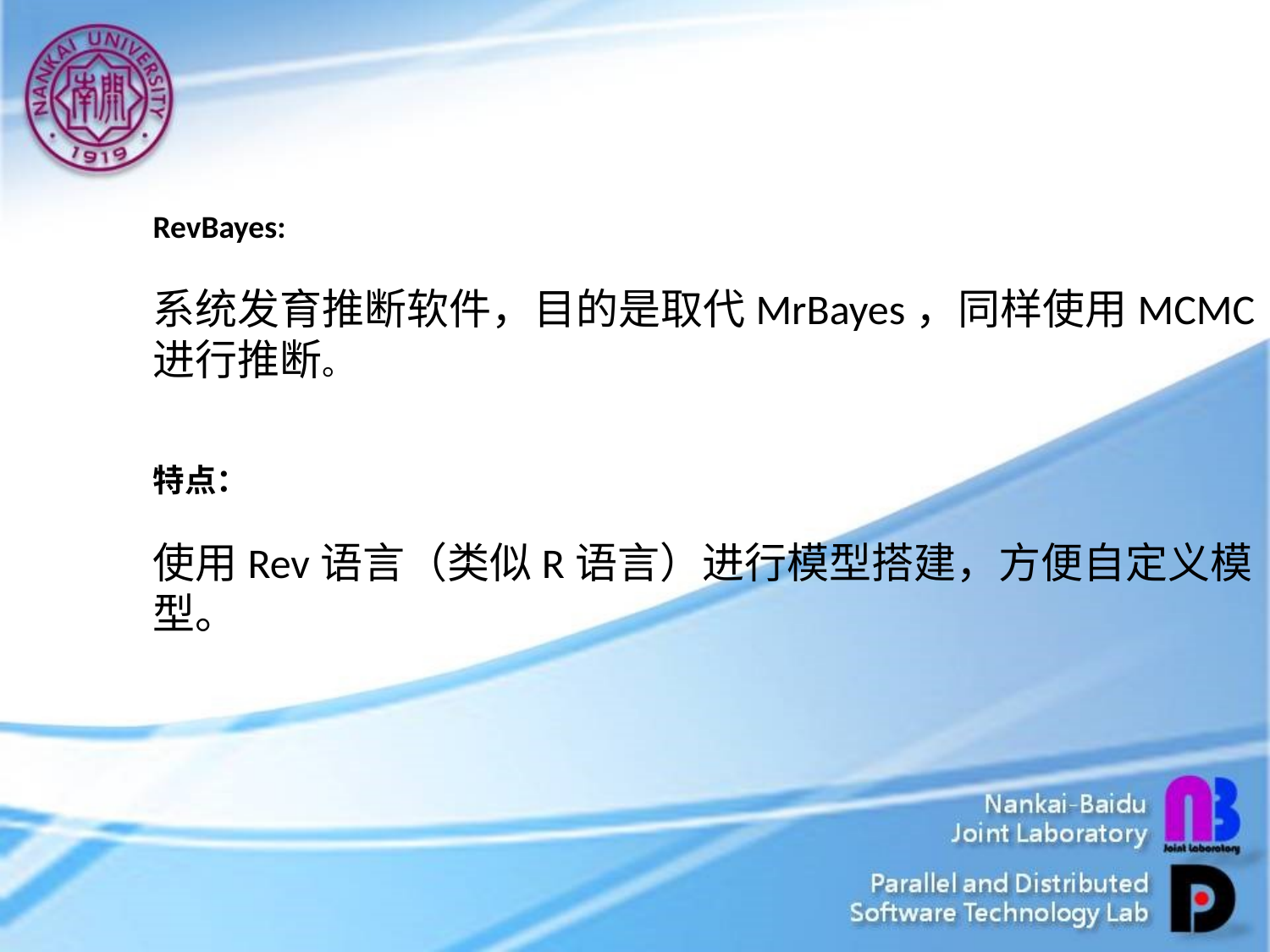

RevBayes:

系统发育推断软件，目的是取代MrBayes，同样使用MCMC进行推断。

特点：

使用Rev语言（类似R语言）进行模型搭建，方便自定义模型。